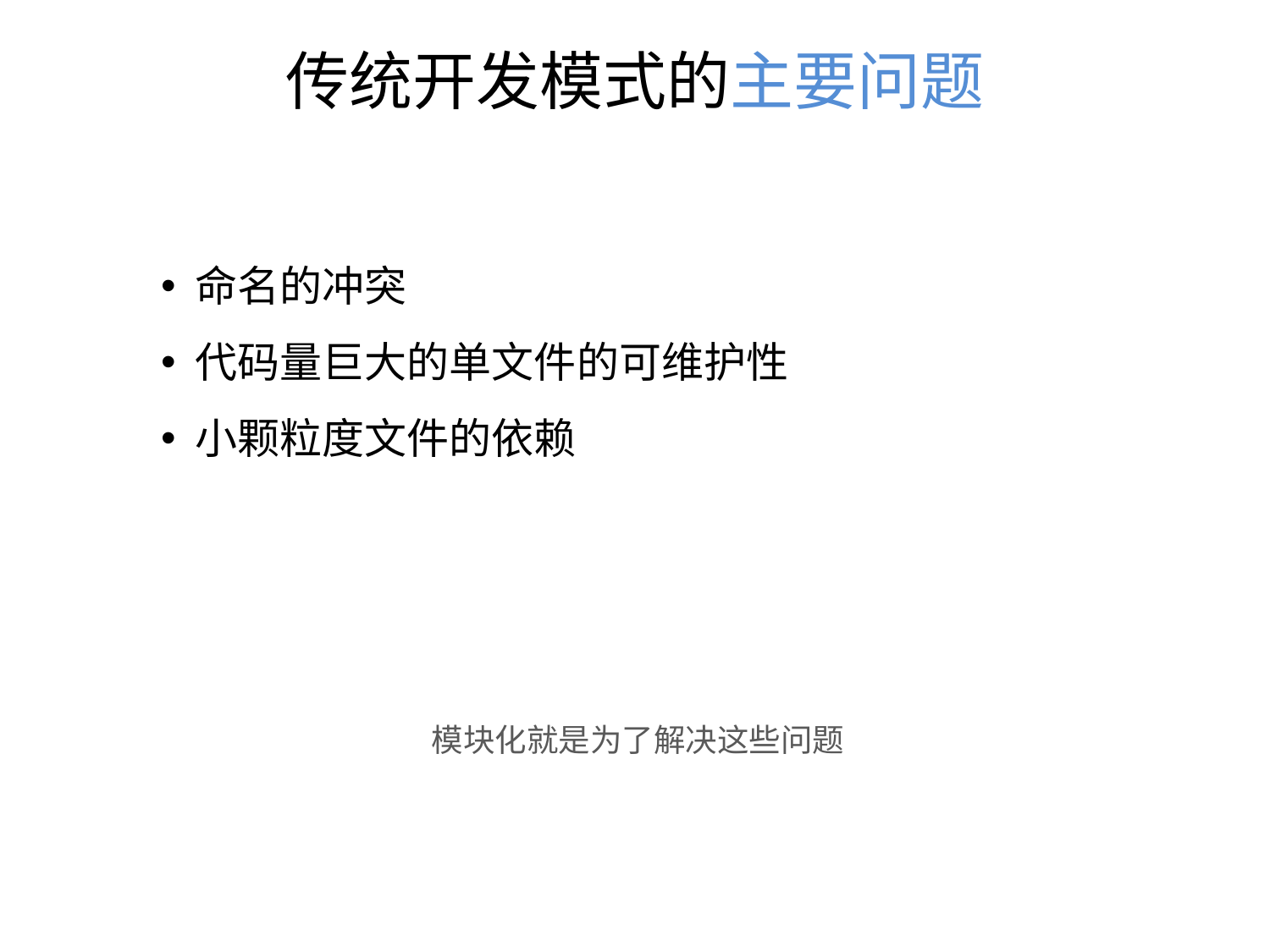

# 传统开发模式的主要问题
 命名的冲突
 代码量巨大的单文件的可维护性
 小颗粒度文件的依赖
模块化就是为了解决这些问题